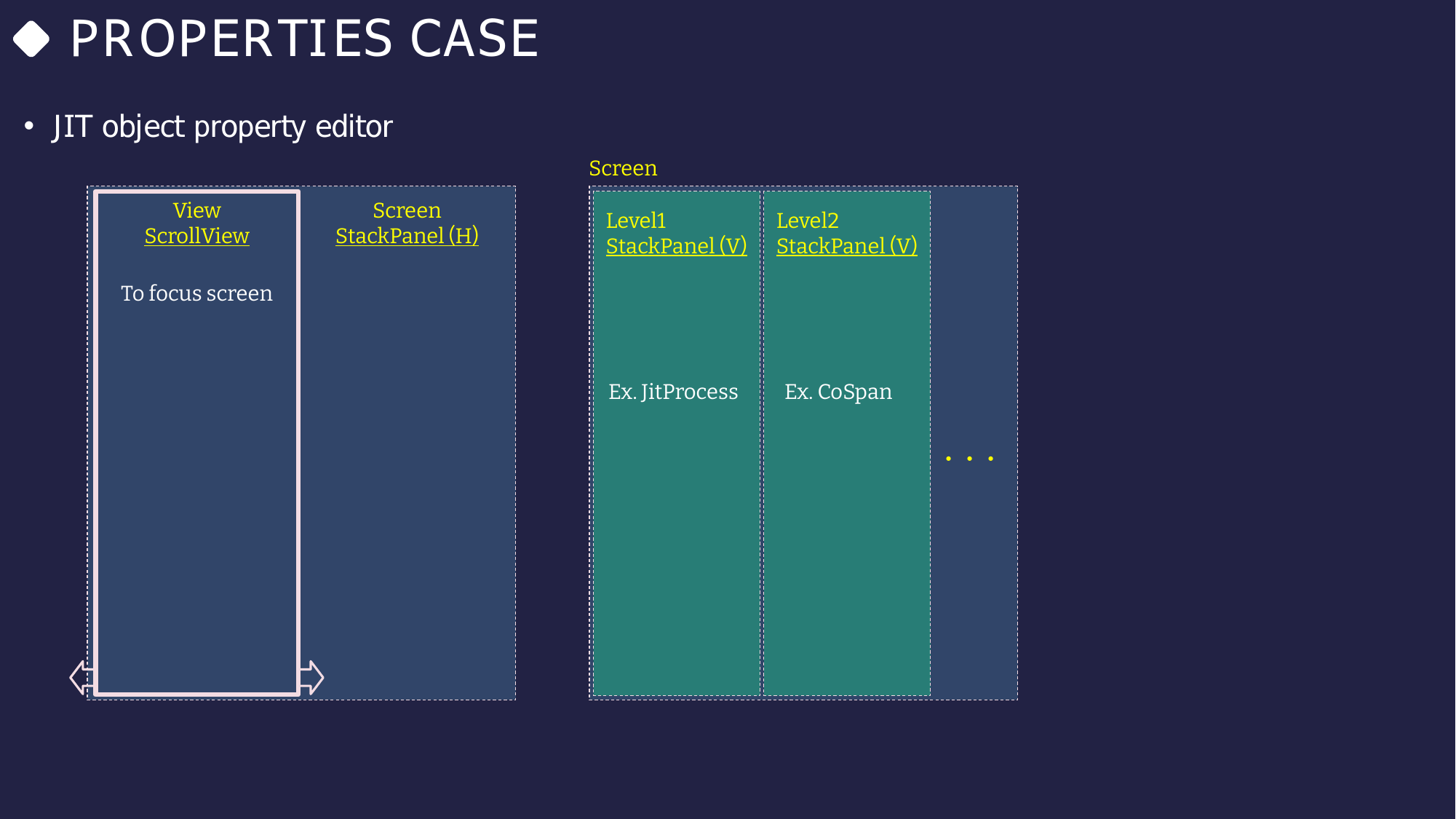

# PROPERTIES CASE
JIT object property editor
Screen

View
ScrollView
Screen
StackPanel (H)
Level1
StackPanel (V)
Level2
StackPanel (V)
To focus screen
Ex. JitProcess
Ex. CoSpan
・・・